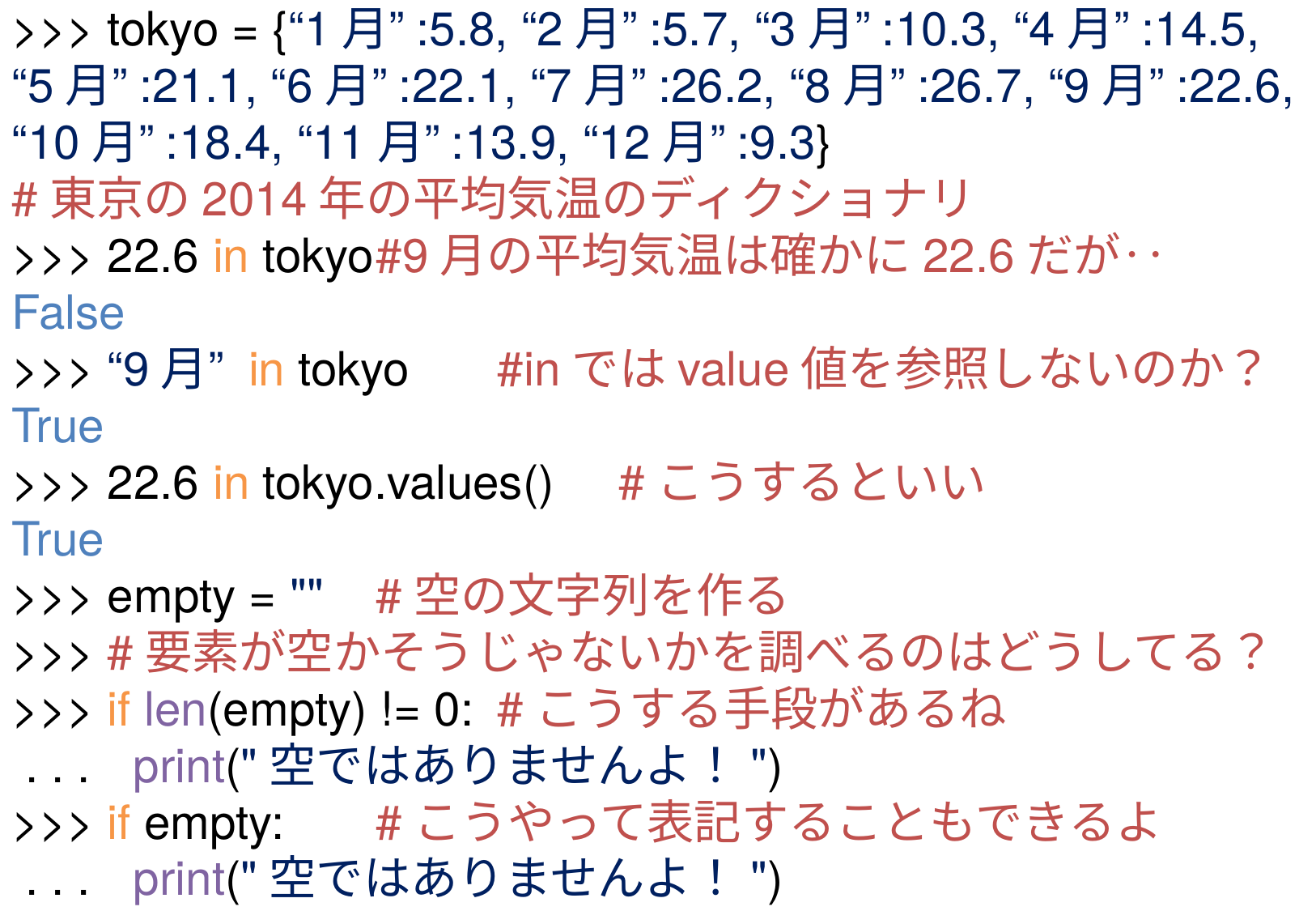

>>> tokyo = {“1月”:5.8, “2月”:5.7, “3月”:10.3, “4月”:14.5, “5月”:21.1, “6月”:22.1, “7月”:26.2, “8月”:26.7, “9月”:22.6, “10月”:18.4, “11月”:13.9, “12月”:9.3}
#東京の2014年の平均気温のディクショナリ
>>> 22.6 in tokyo	#9月の平均気温は確かに22.6だが‥
False
>>> “9月” in tokyo	#inではvalue値を参照しないのか？
True
>>> 22.6 in tokyo.values()	#こうするといい
True
>>> empty = ""	#空の文字列を作る
>>> #要素が空かそうじゃないかを調べるのはどうしてる？
>>> if len(empty) != 0:	#こうする手段があるね
 . . . 	print("空ではありませんよ！")
>>> if empty:	#こうやって表記することもできるよ
 . . . 	print("空ではありませんよ！")